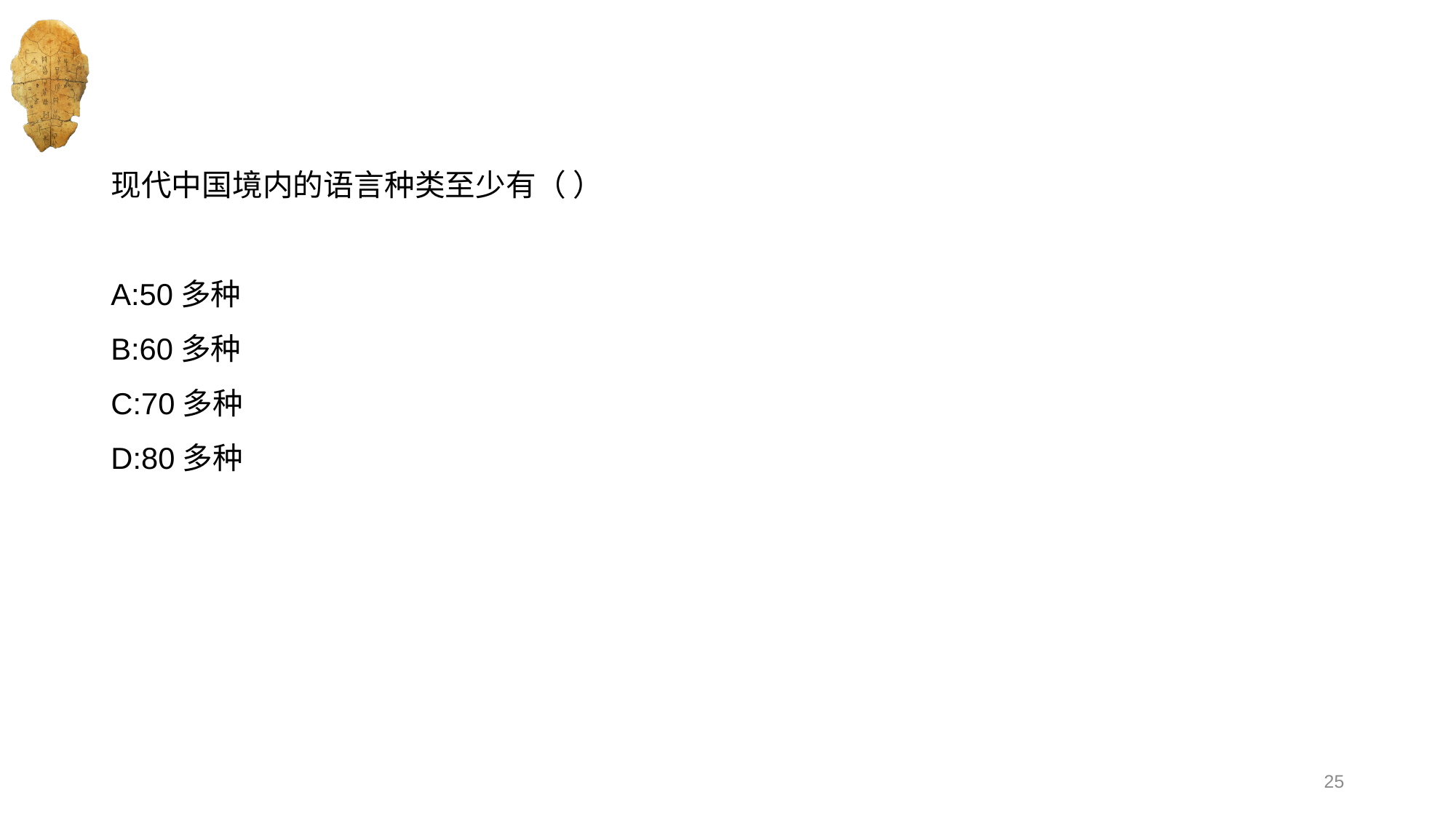

#
现代中国境内的语言种类至少有（ ）

A:50多种
B:60多种
C:70多种
D:80多种

25